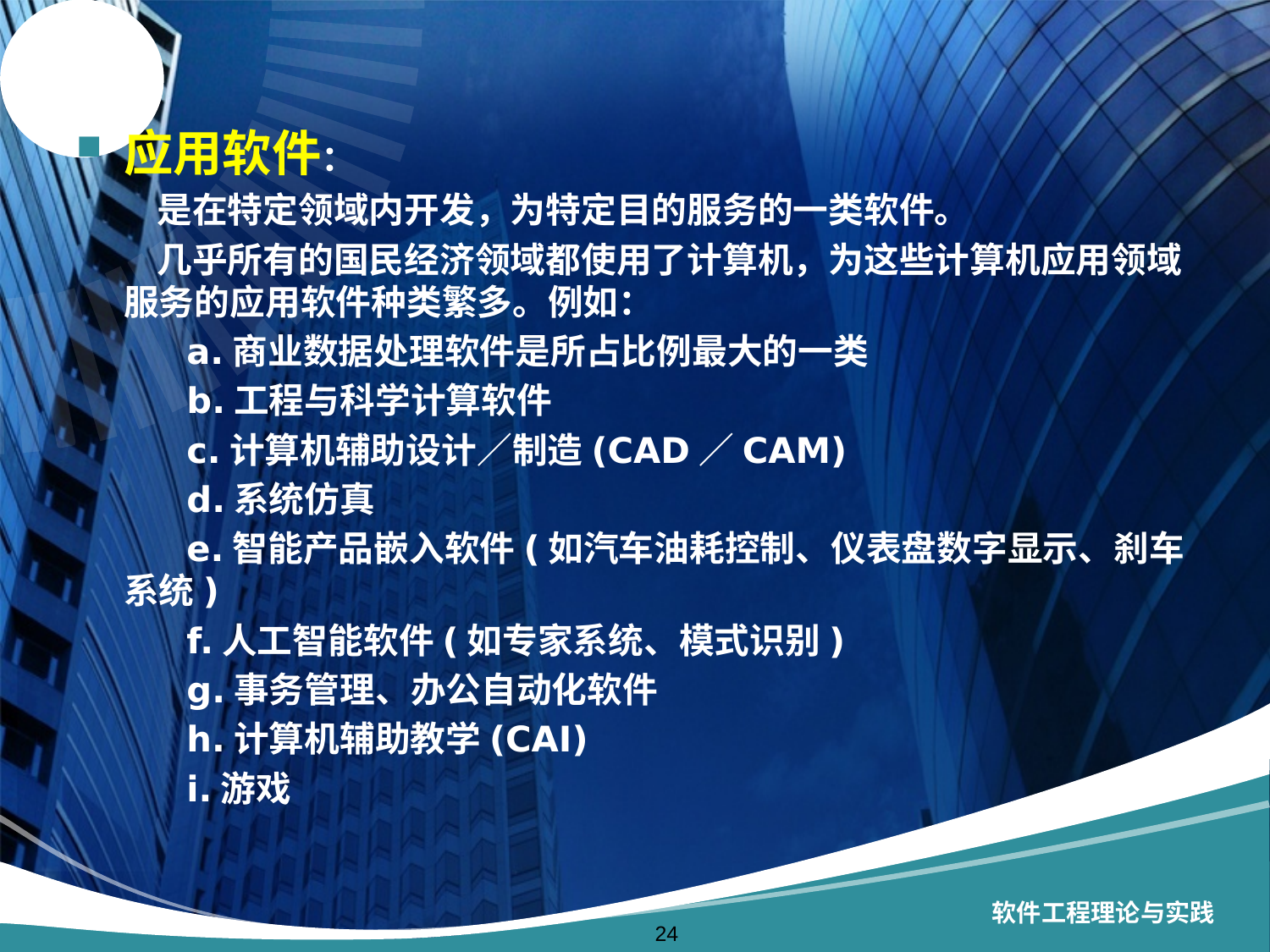

#
应用软件：
         是在特定领域内开发，为特定目的服务的一类软件。
         几乎所有的国民经济领域都使用了计算机，为这些计算机应用领域服务的应用软件种类繁多。例如：
         a.商业数据处理软件是所占比例最大的一类
         b.工程与科学计算软件
         c.计算机辅助设计／制造(CAD／CAM)
         d.系统仿真
         e.智能产品嵌入软件(如汽车油耗控制、仪表盘数字显示、刹车系统)
         f.人工智能软件(如专家系统、模式识别)
         g.事务管理、办公自动化软件
         h.计算机辅助教学(CAI)
         i.游戏

软件工程理论与实践
24